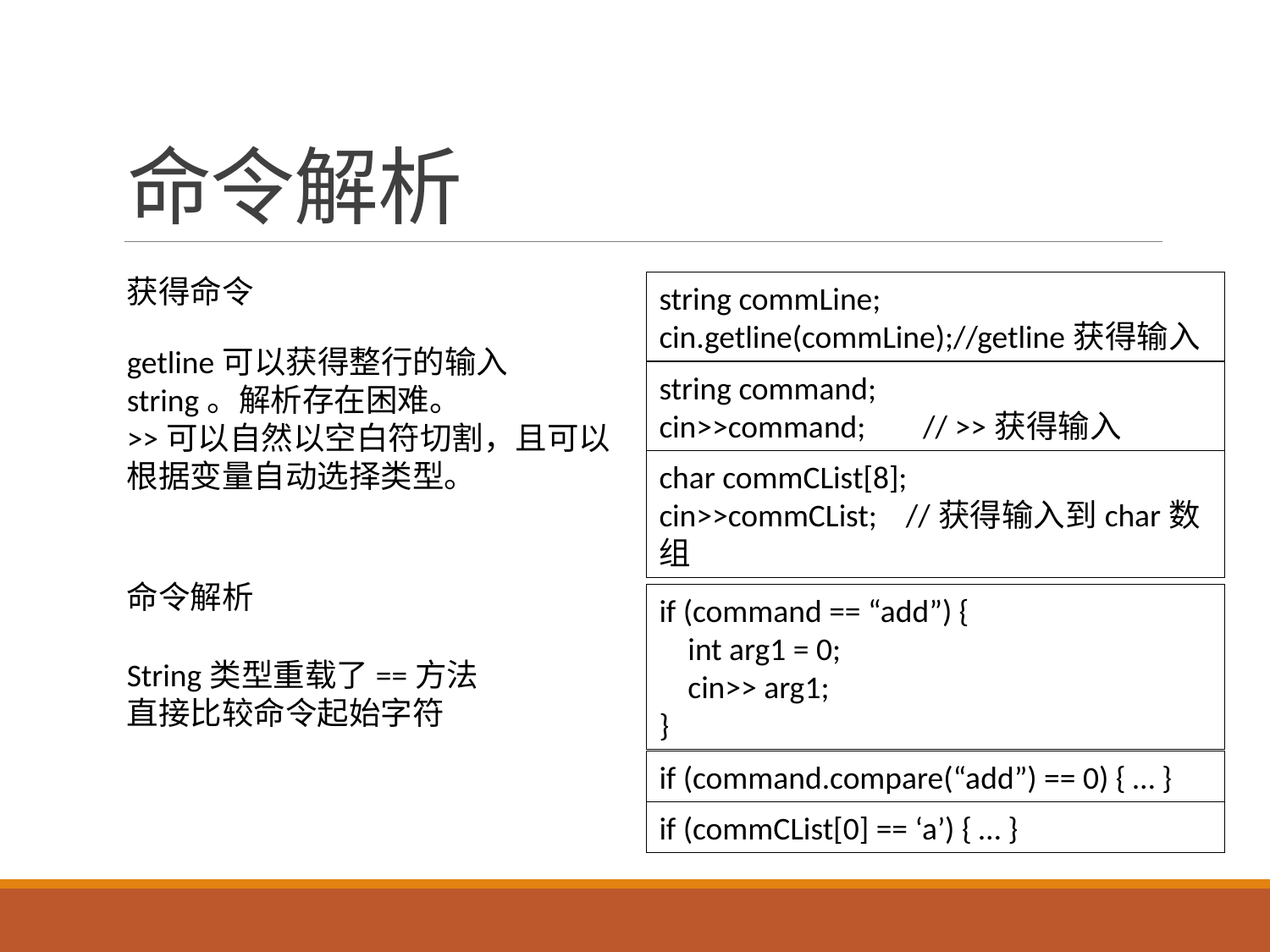

# 命令解析
获得命令
string commLine;
cin.getline(commLine);//getline获得输入
getline可以获得整行的输入string。解析存在困难。
>>可以自然以空白符切割，且可以根据变量自动选择类型。
string command;
cin>>command;        // >>获得输入
char commCList[8];
cin>>commCList;    //获得输入到char数组
命令解析
if (command == “add”) {
    int arg1 = 0;
    cin>> arg1;
}
String类型重载了==方法
直接比较命令起始字符
if (command.compare(“add”) == 0) { … }
if (commCList[0] == ‘a’) { … }